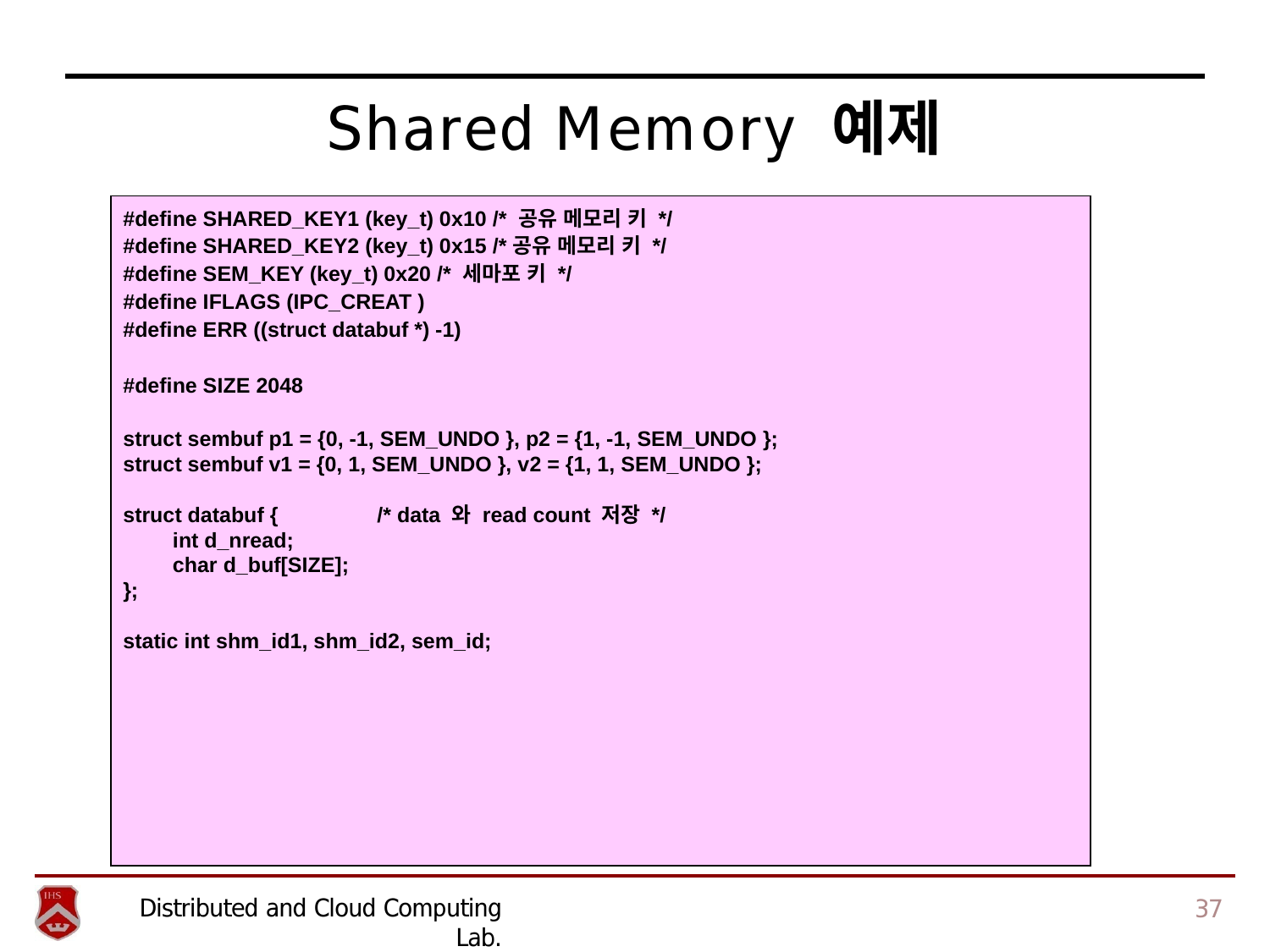

# Shared Memory 예제
#define SHARED_KEY1 (key_t) 0x10 /* 공유 메모리 키 */
#define SHARED_KEY2 (key_t) 0x15 /*공유 메모리 키 */
#define SEM_KEY (key_t) 0x20 /* 세마포 키 */
#define IFLAGS (IPC_CREAT )
#define ERR ((struct databuf *) -1)

#define SIZE 2048

struct sembuf p1 = {0, -1, SEM_UNDO }, p2 = {1, -1, SEM_UNDO };
struct sembuf v1 = {0, 1, SEM_UNDO }, v2 = {1, 1, SEM_UNDO };

struct databuf {	/* data 와 read count 저장 */
	int d_nread;
	char d_buf[SIZE];
};

static int shm_id1, shm_id2, sem_id;

37